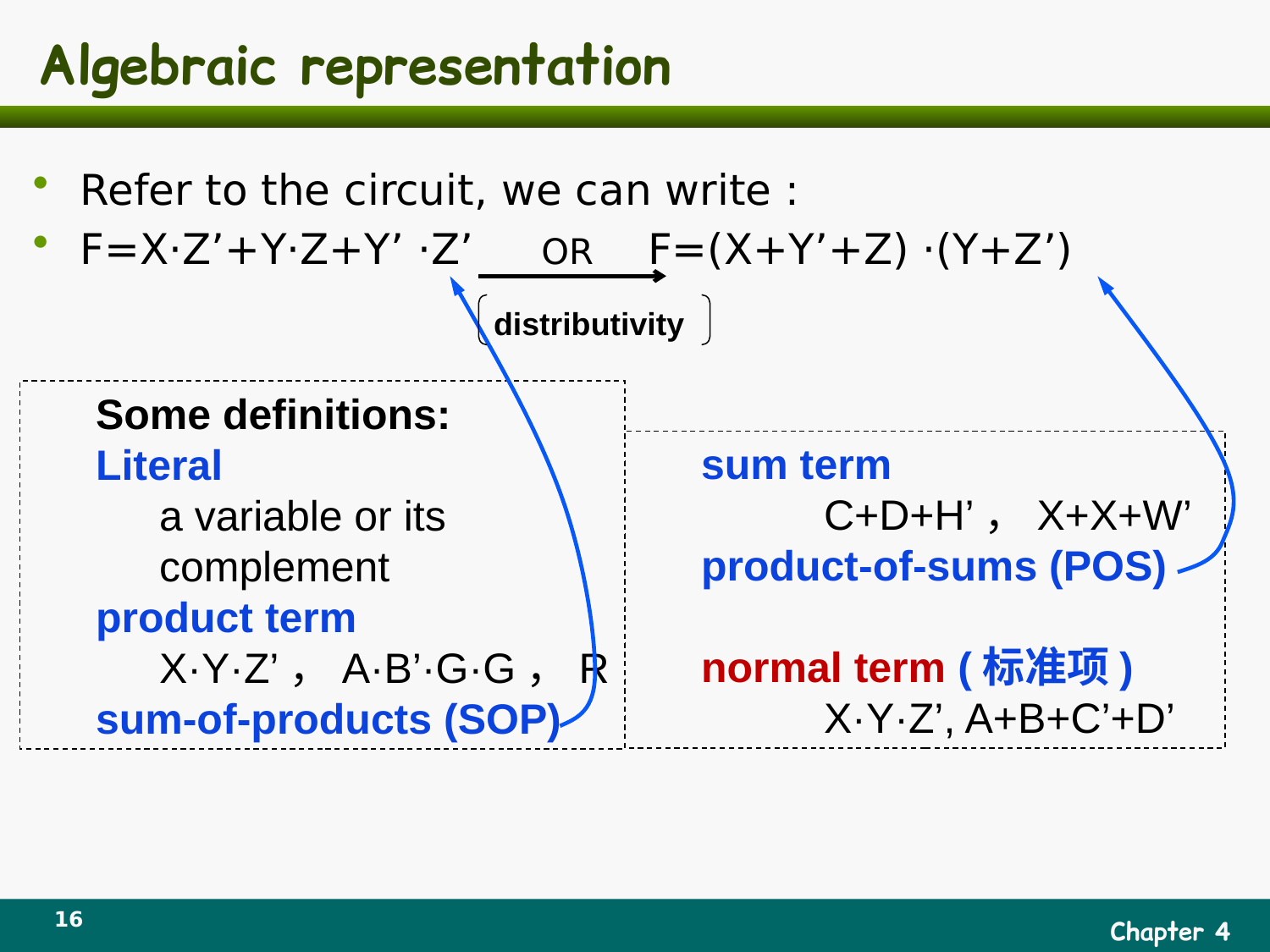

# Algebraic representation
Refer to the circuit, we can write :
F=X·Z’+Y·Z+Y’ ·Z’     OR    F=(X+Y’+Z) ·(Y+Z’)

distributivity
Some definitions:
Literal
a variable or its complement
product term
X·Y·Z’，A·B’·G·G，R
sum-of-products (SOP)
sum term
     C+D+H’，X+X+W’
product-of-sums (POS)

normal term (标准项)
     X·Y·Z’, A+B+C’+D’
16
Chapter 4